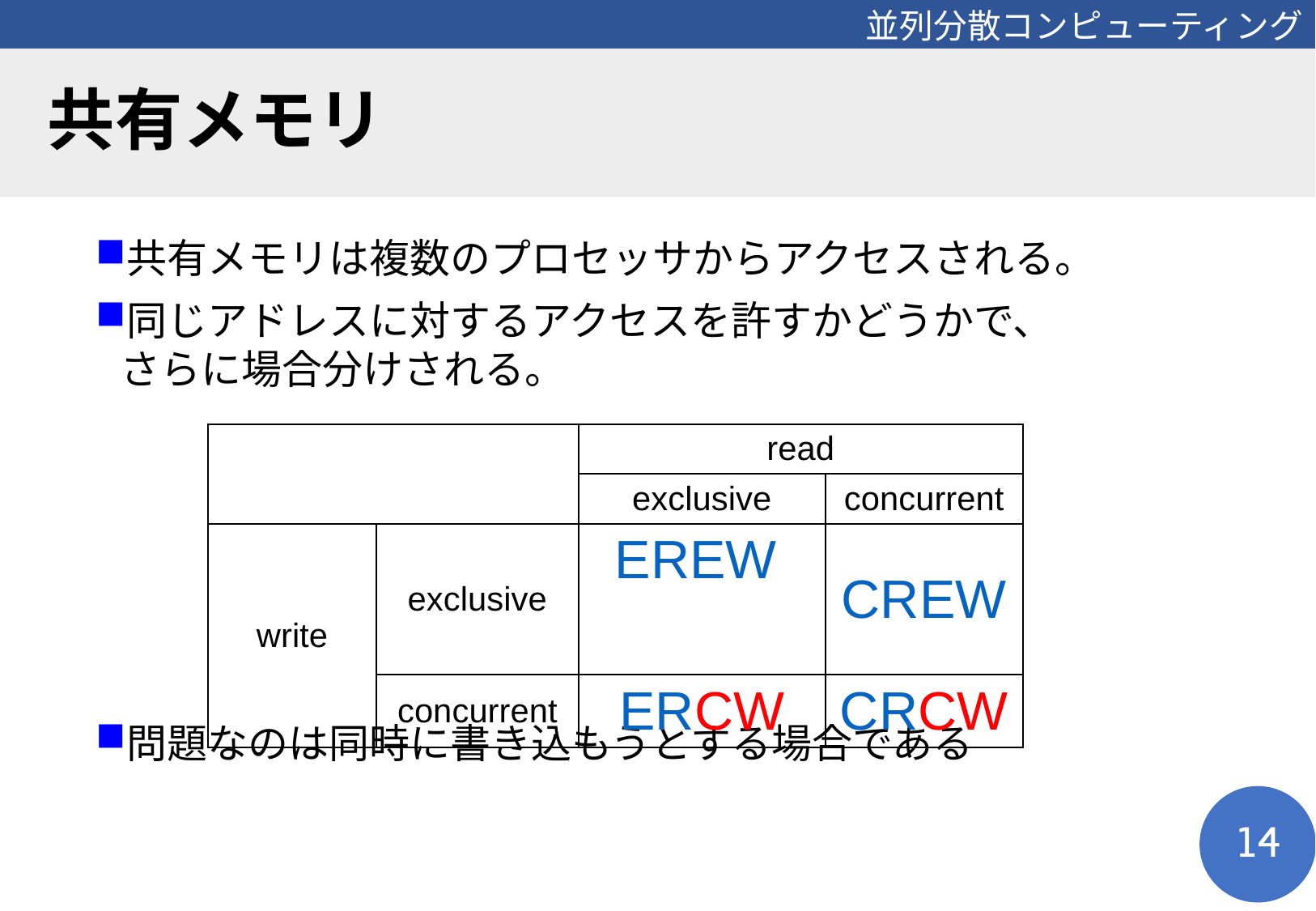

# 共有メモリ
共有メモリは複数のプロセッサからアクセスされる。
同じアドレスに対するアクセスを許すかどうかで、
さらに場合分けされる。

問題なのは同時に書き込もうとする場合である
|  |  | read |  |
| --- | --- | --- | --- |
|  |  | exclusive | concurrent |
| write | exclusive | EREW | CREW |
|  | concurrent | ERCW | CRCW |
14